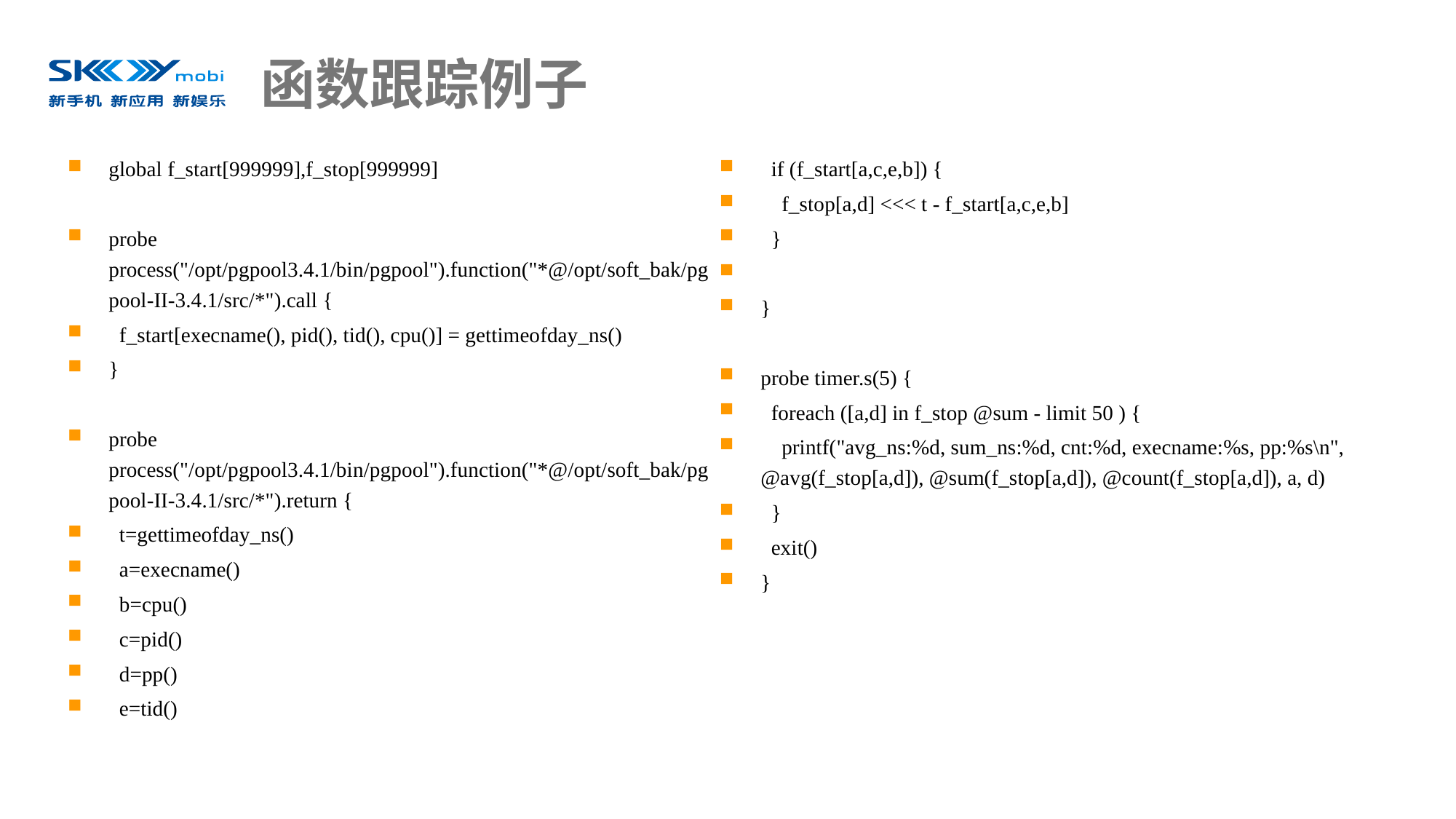

# 函数跟踪例子
global f_start[999999],f_stop[999999]

probe process("/opt/pgpool3.4.1/bin/pgpool").function("*@/opt/soft_bak/pgpool-II-3.4.1/src/*").call {
  f_start[execname(), pid(), tid(), cpu()] = gettimeofday_ns()
}

probe process("/opt/pgpool3.4.1/bin/pgpool").function("*@/opt/soft_bak/pgpool-II-3.4.1/src/*").return {
  t=gettimeofday_ns()
  a=execname()
  b=cpu()
  c=pid()
  d=pp()
  e=tid()
  if (f_start[a,c,e,b]) {
    f_stop[a,d] <<< t - f_start[a,c,e,b]
  }

}

probe timer.s(5) {
  foreach ([a,d] in f_stop @sum - limit 50 ) {
    printf("avg_ns:%d, sum_ns:%d, cnt:%d, execname:%s, pp:%s\n", @avg(f_stop[a,d]), @sum(f_stop[a,d]), @count(f_stop[a,d]), a, d)
  }
  exit()
}